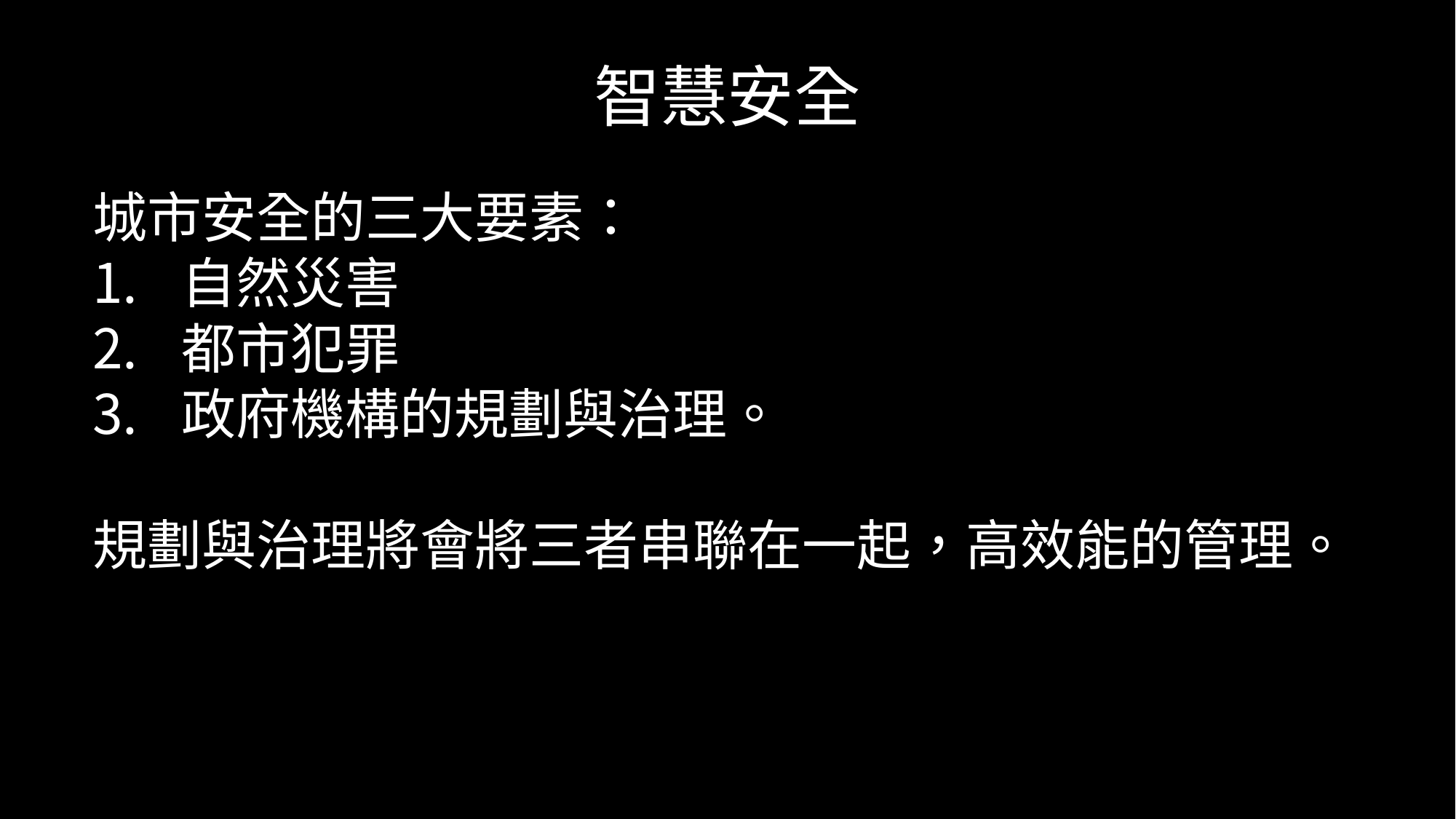

# 智慧安全
城市安全的三大要素：
自然災害
都市犯罪
政府機構的規劃與治理。

規劃與治理將會將三者串聯在一起，高效能的管理。